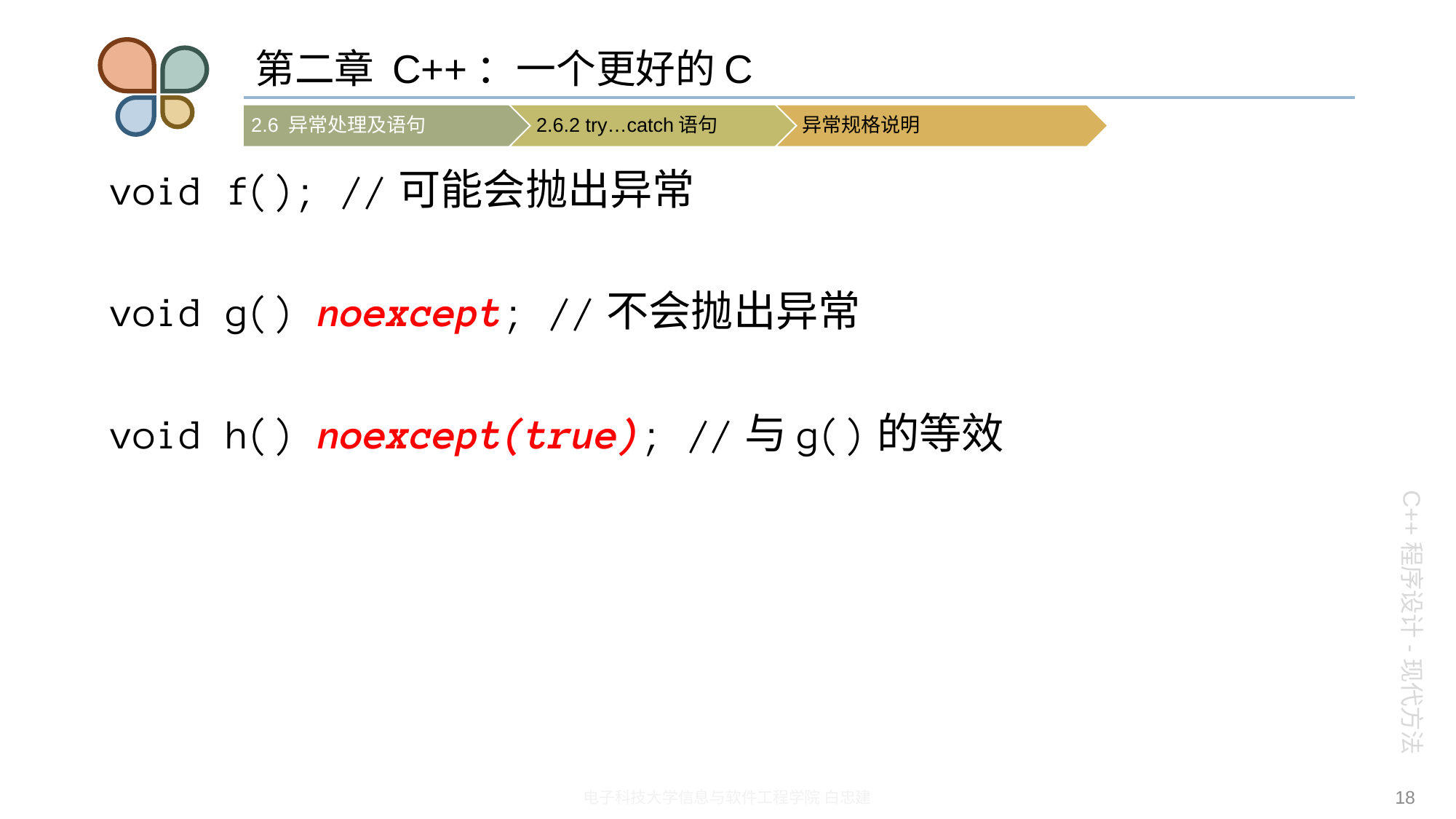

# 第二章 C++：一个更好的C
2.6 异常处理及语句
2.6.2 try…catch语句
异常规格说明
void f(); //可能会抛出异常

void g() noexcept; //不会抛出异常

void h() noexcept(true); //与g()的等效
18